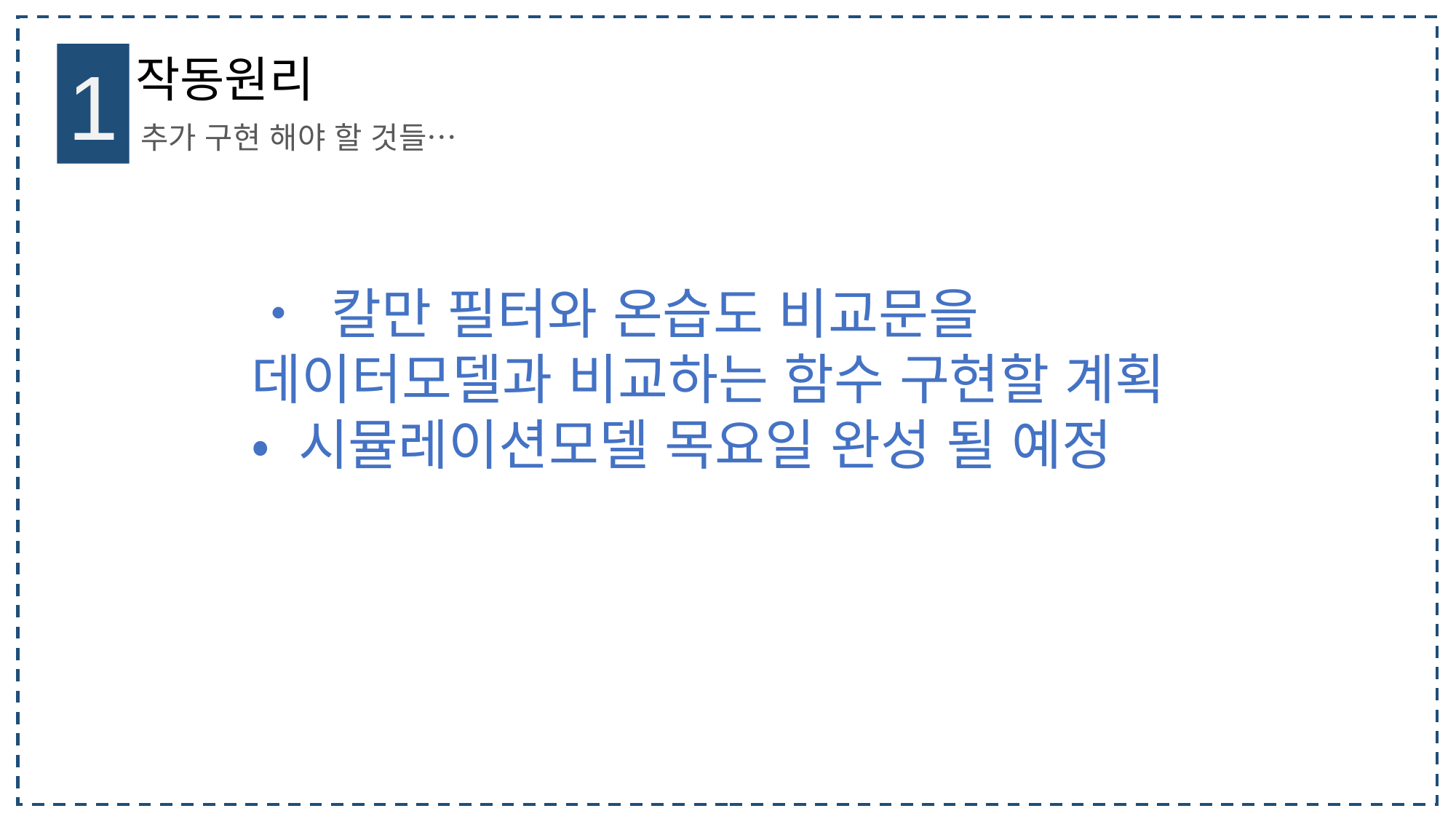

1
작동원리
추가 구현 해야 할 것들…
• 칼만 필터와 온습도 비교문을 데이터모델과 비교하는 함수 구현할 계획
• 시뮬레이션모델 목요일 완성 될 예정